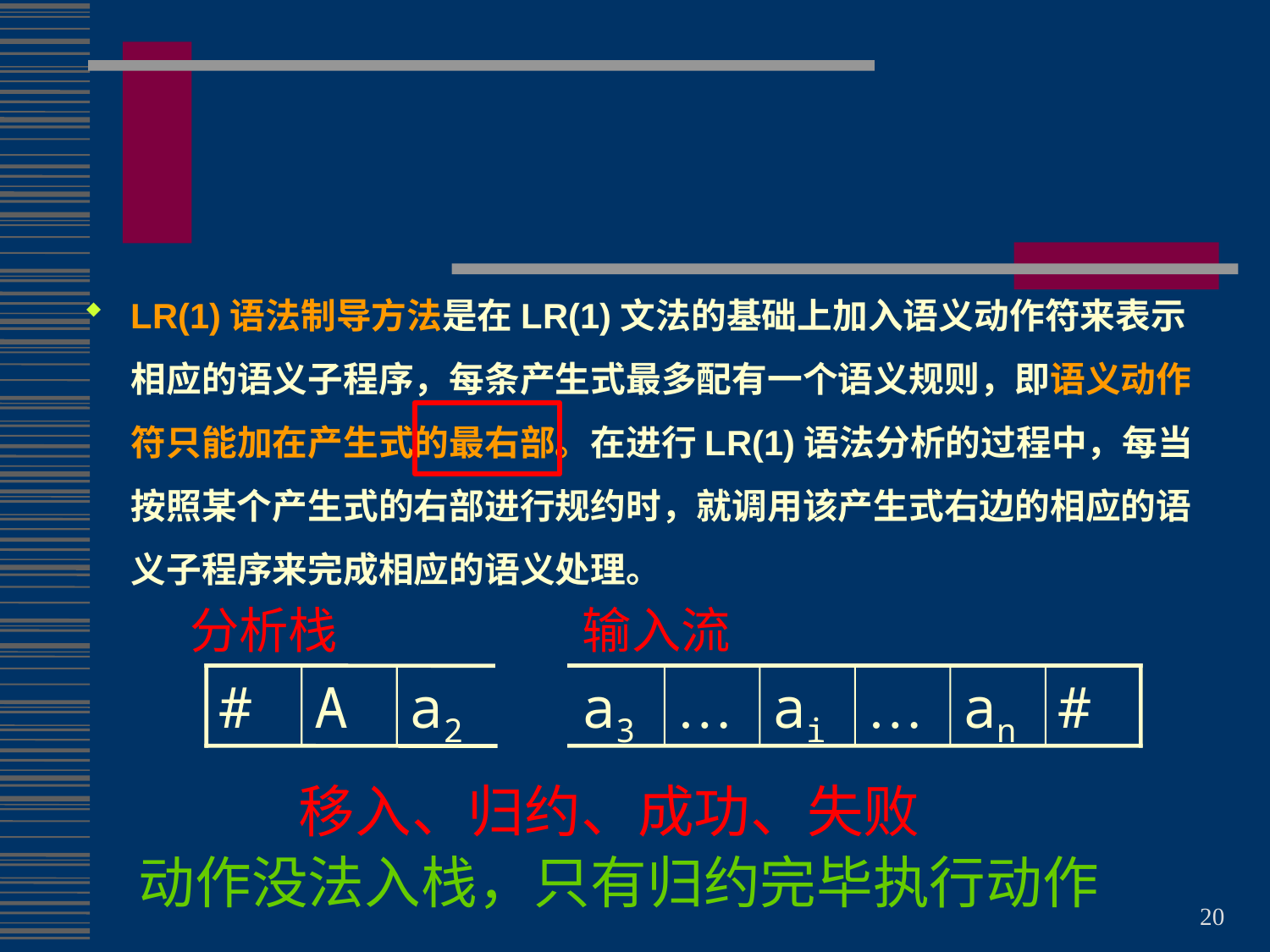

LR(1)语法制导方法是在LR(1)文法的基础上加入语义动作符来表示相应的语义子程序，每条产生式最多配有一个语义规则，即语义动作符只能加在产生式的最右部。在进行LR(1)语法分析的过程中，每当按照某个产生式的右部进行规约时，就调用该产生式右边的相应的语义子程序来完成相应的语义处理。

分析栈
输入流
#

A

a2

a3

…

ai

…

an

#

移入、归约、成功、失败
动作没法入栈，只有归约完毕执行动作